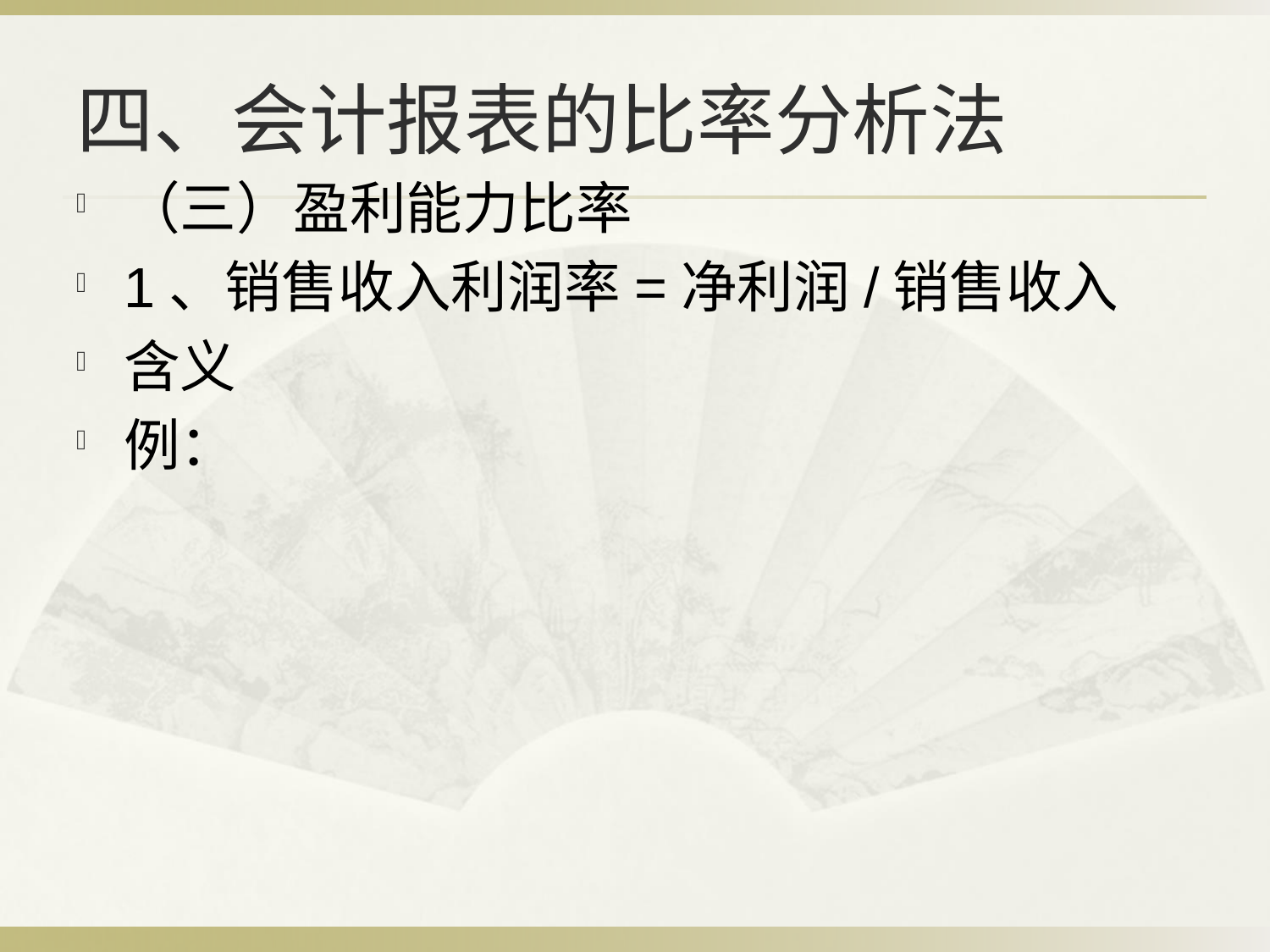

# 四、会计报表的比率分析法
（三）盈利能力比率
1、销售收入利润率=净利润/销售收入
含义
例：